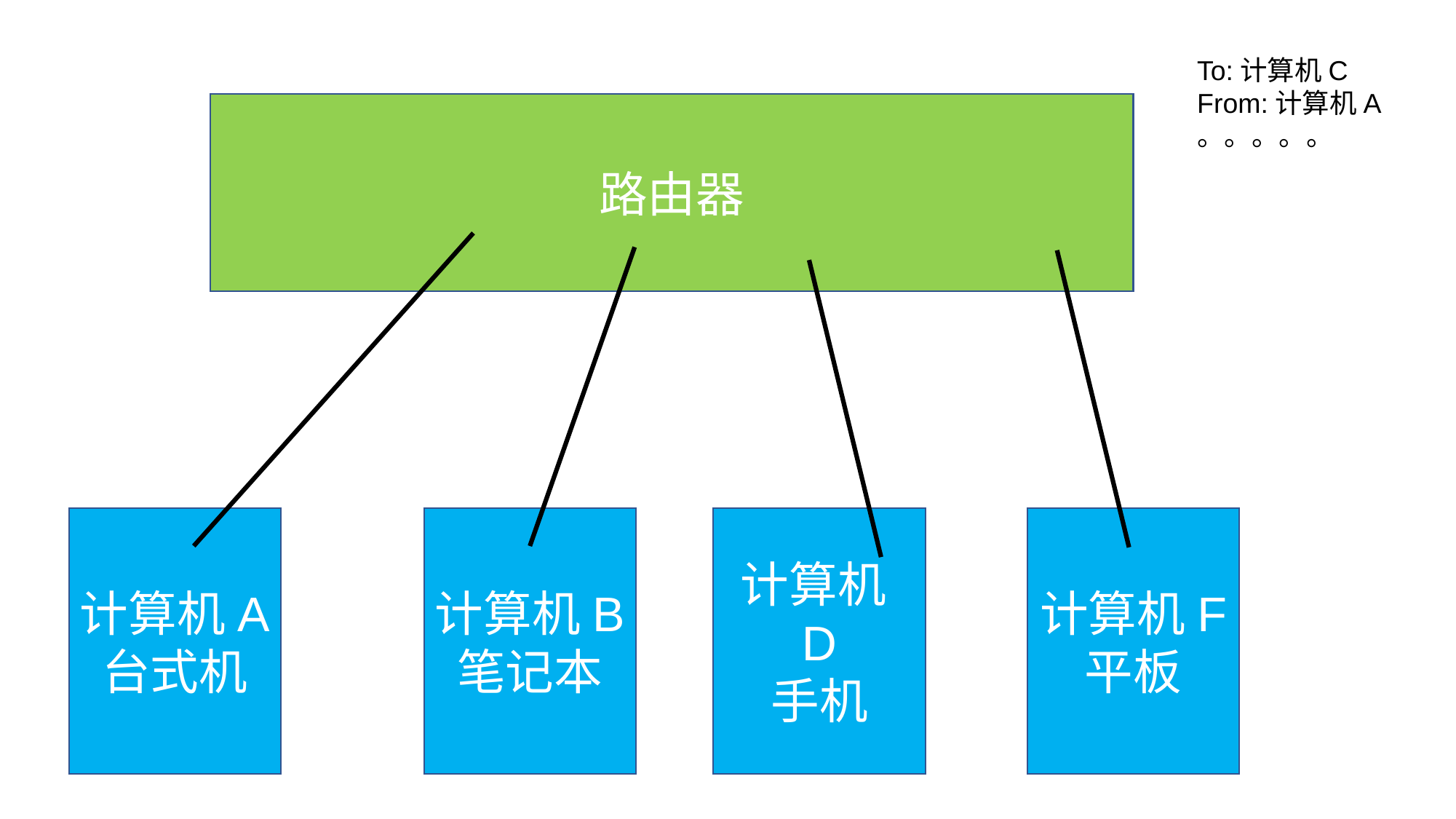

To:计算机C
From:计算机A
。。。。。
路由器
计算机A
台式机
计算机B
笔记本
计算机D
手机
计算机F
平板